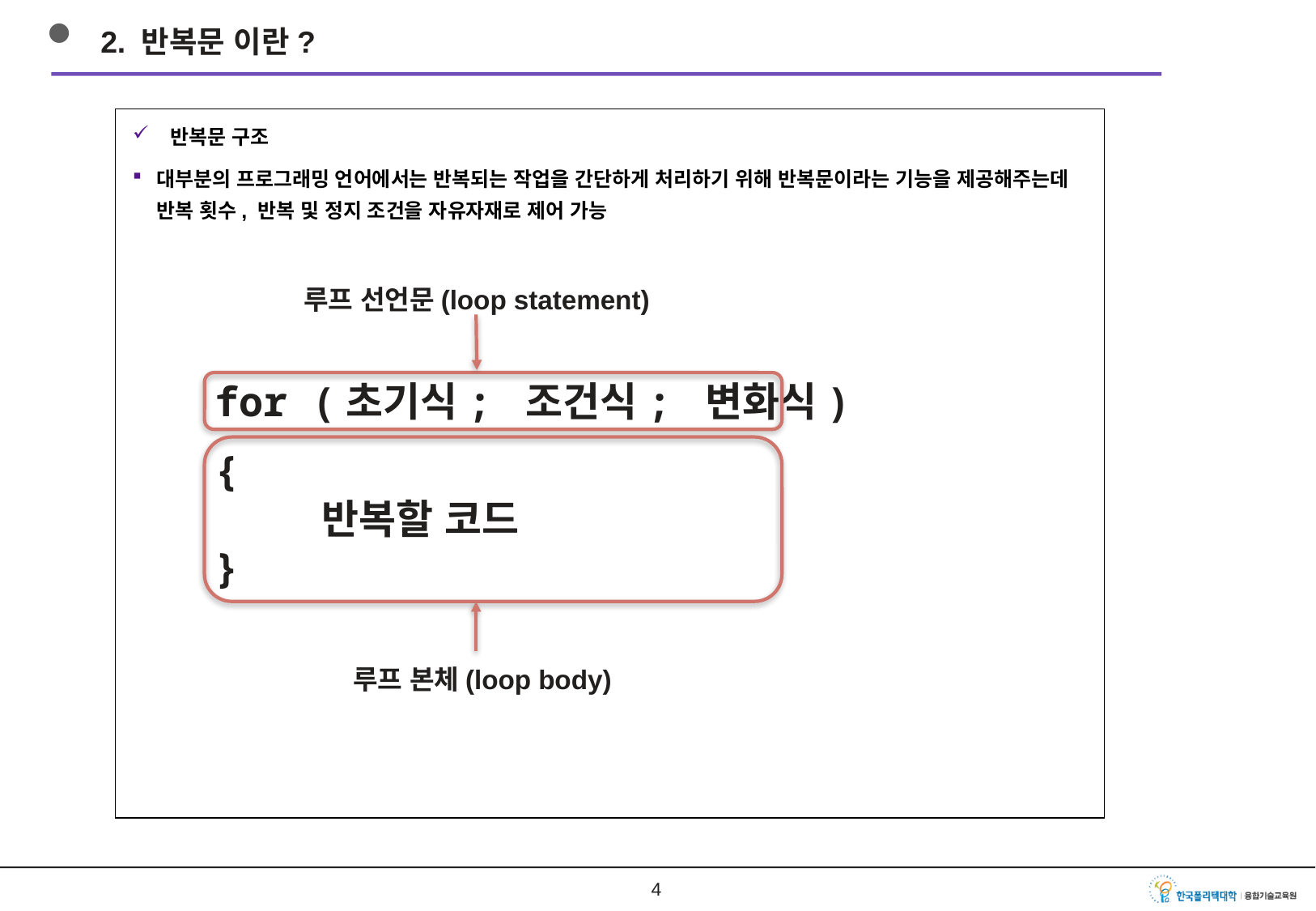

2. 반복문 이란?
반복문 구조
대부분의 프로그래밍 언어에서는 반복되는 작업을 간단하게 처리하기 위해 반복문이라는 기능을 제공해주는데 반복 횟수, 반복 및 정지 조건을 자유자재로 제어 가능

루프 선언문(loop statement)
for (초기식; 조건식; 변화식)
{
    반복할 코드
}

루프 본체(loop body)
4